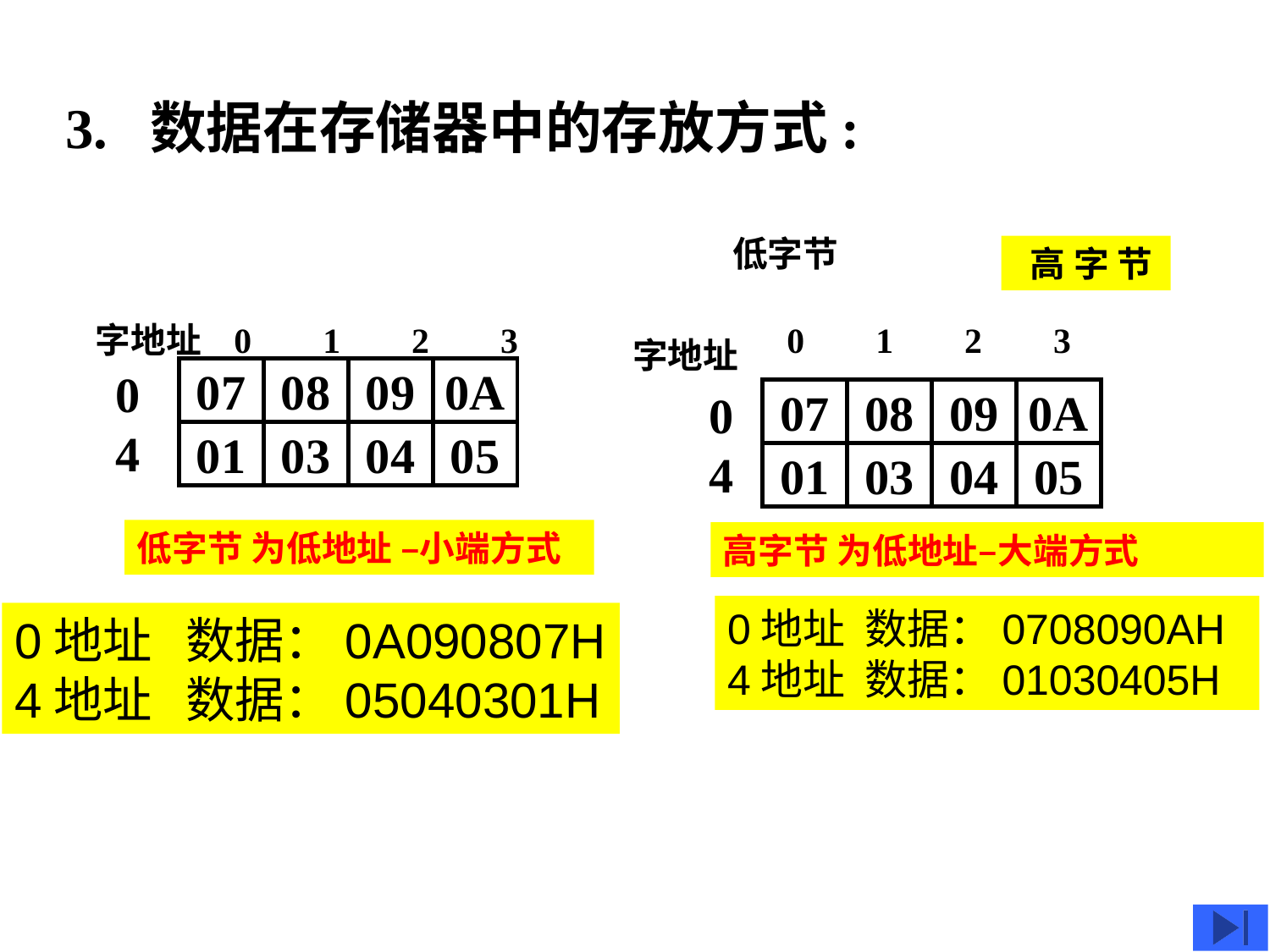

3.  数据在存储器中的存放方式:
低字节
字地址
0
4
07
08
09
0A
01
03
04
05
 高 字 节
字地址   0        1        2        3
               0        1        2        3
0
4
07
08
09
0A
01
03
04
05
27
低字节 为低地址 –小端方式
高字节 为低地址–大端方式
0地址  数据：0708090AH
4地址  数据：01030405H
0地址   数据：0A090807H
4地址   数据：05040301H